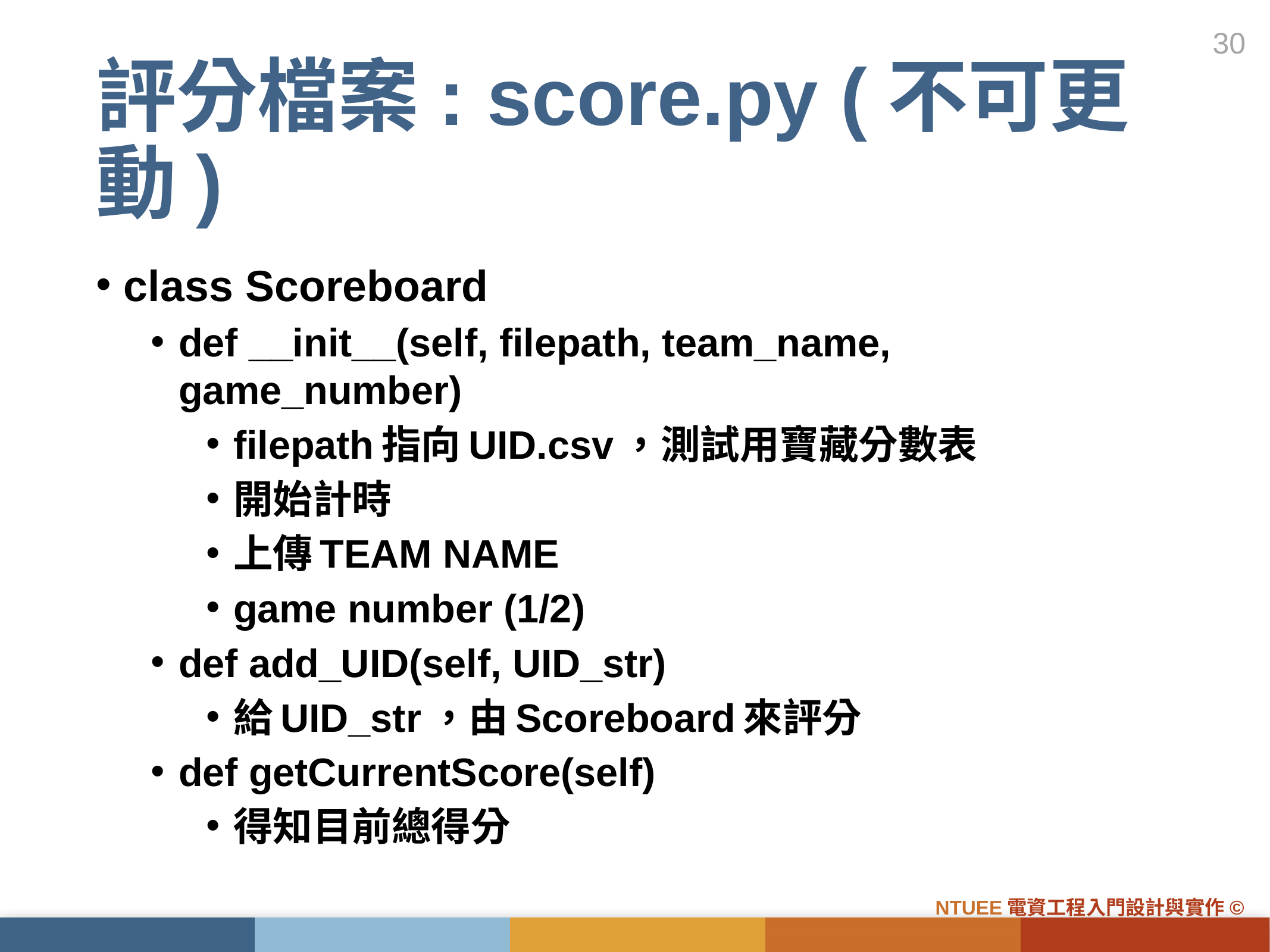

30
# 評分檔案: score.py (不可更動)
class Scoreboard
def __init__(self, filepath, team_name, game_number)
filepath指向UID.csv，測試用寶藏分數表
開始計時
上傳TEAM NAME
game number (1/2)
def add_UID(self, UID_str)
給UID_str，由Scoreboard來評分
def getCurrentScore(self)
得知目前總得分